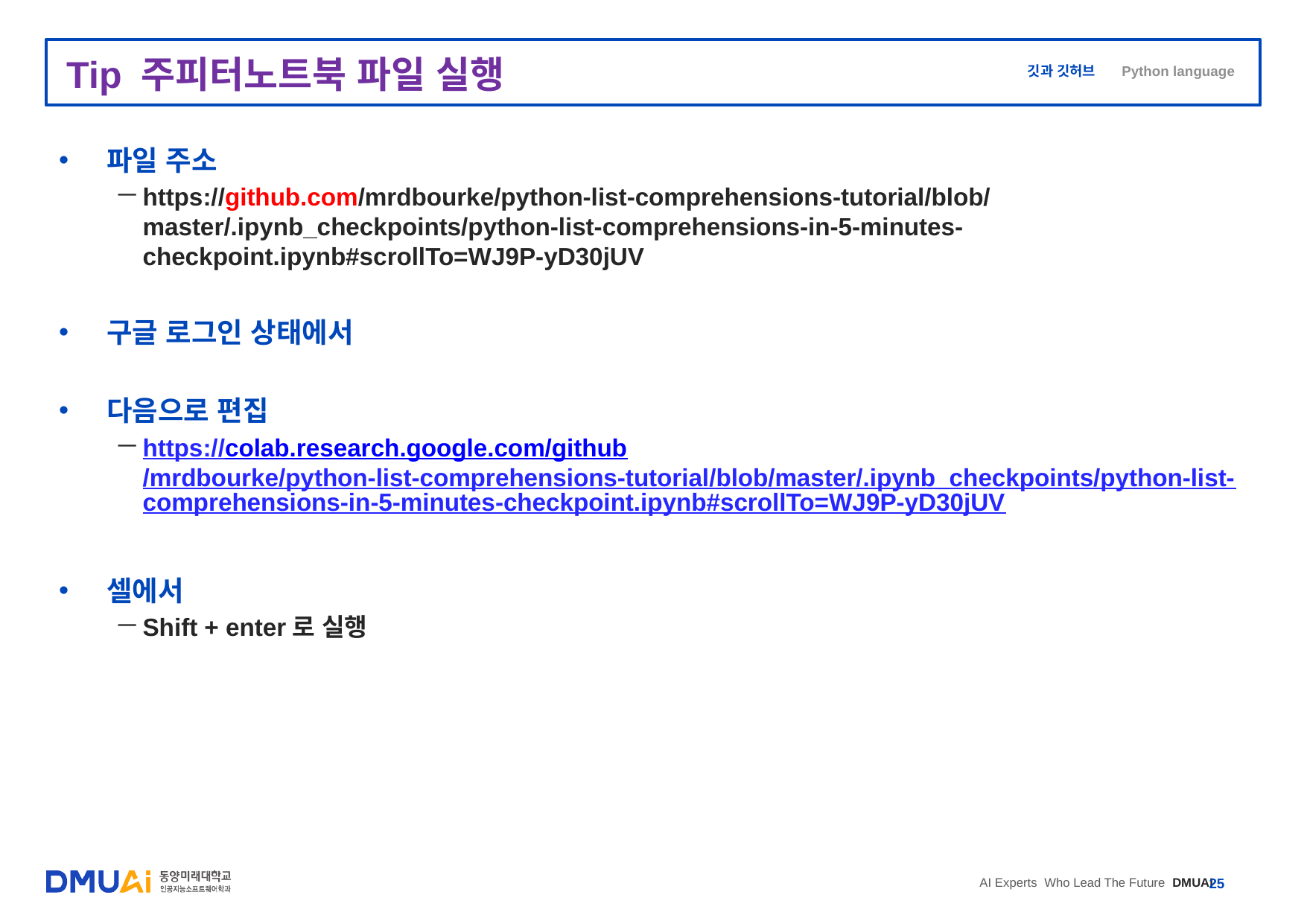

# Tip 주피터노트북 파일 실행
파일 주소
https://github.com/mrdbourke/python-list-comprehensions-tutorial/blob/master/.ipynb_checkpoints/python-list-comprehensions-in-5-minutes-checkpoint.ipynb#scrollTo=WJ9P-yD30jUV

구글 로그인 상태에서

다음으로 편집
https://colab.research.google.com/github/mrdbourke/python-list-comprehensions-tutorial/blob/master/.ipynb_checkpoints/python-list-comprehensions-in-5-minutes-checkpoint.ipynb#scrollTo=WJ9P-yD30jUV

셀에서
Shift + enter로 실행